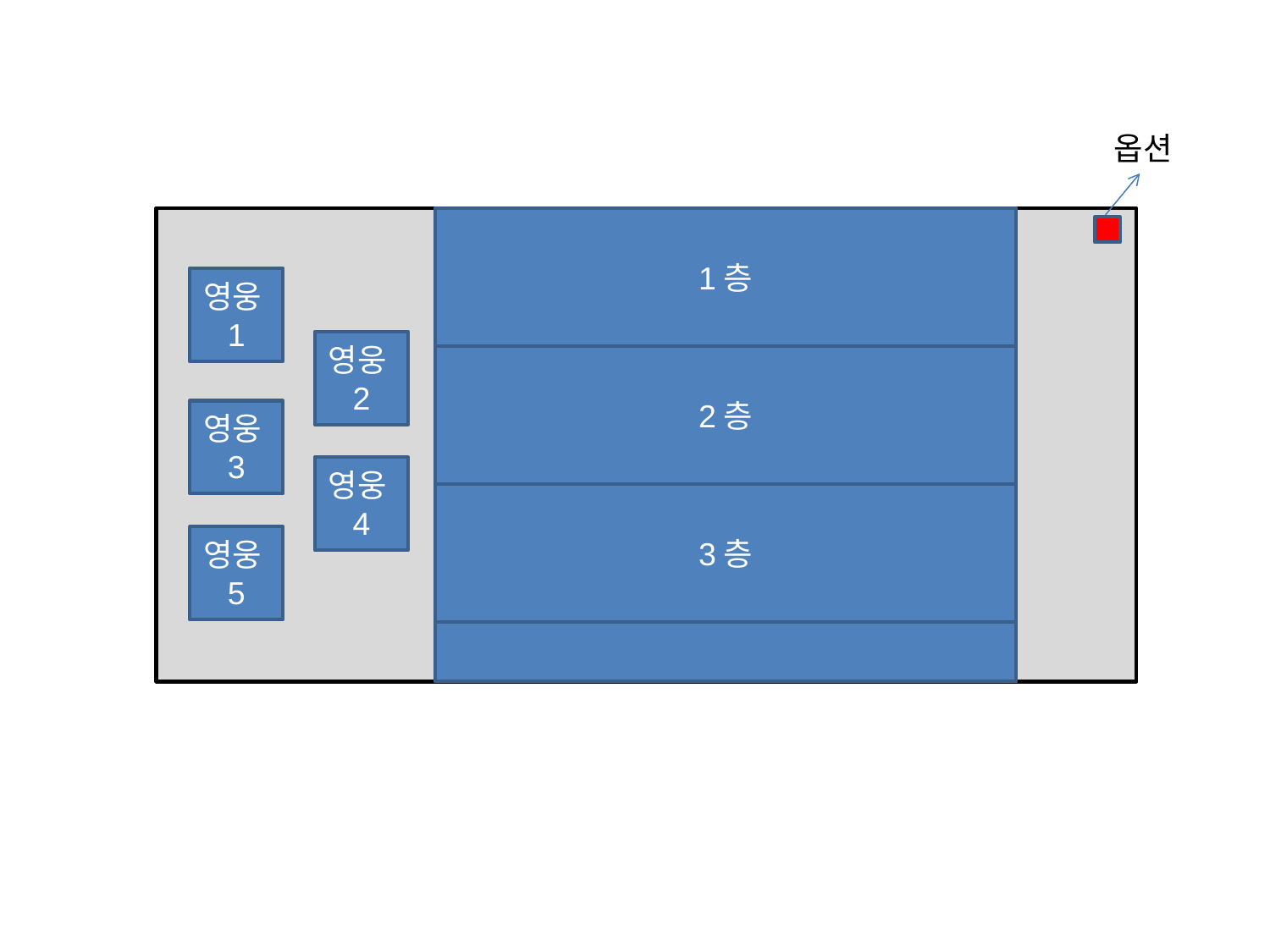

옵션

1층

영웅1
영웅2
2층
영웅3
영웅4
3층
영웅5